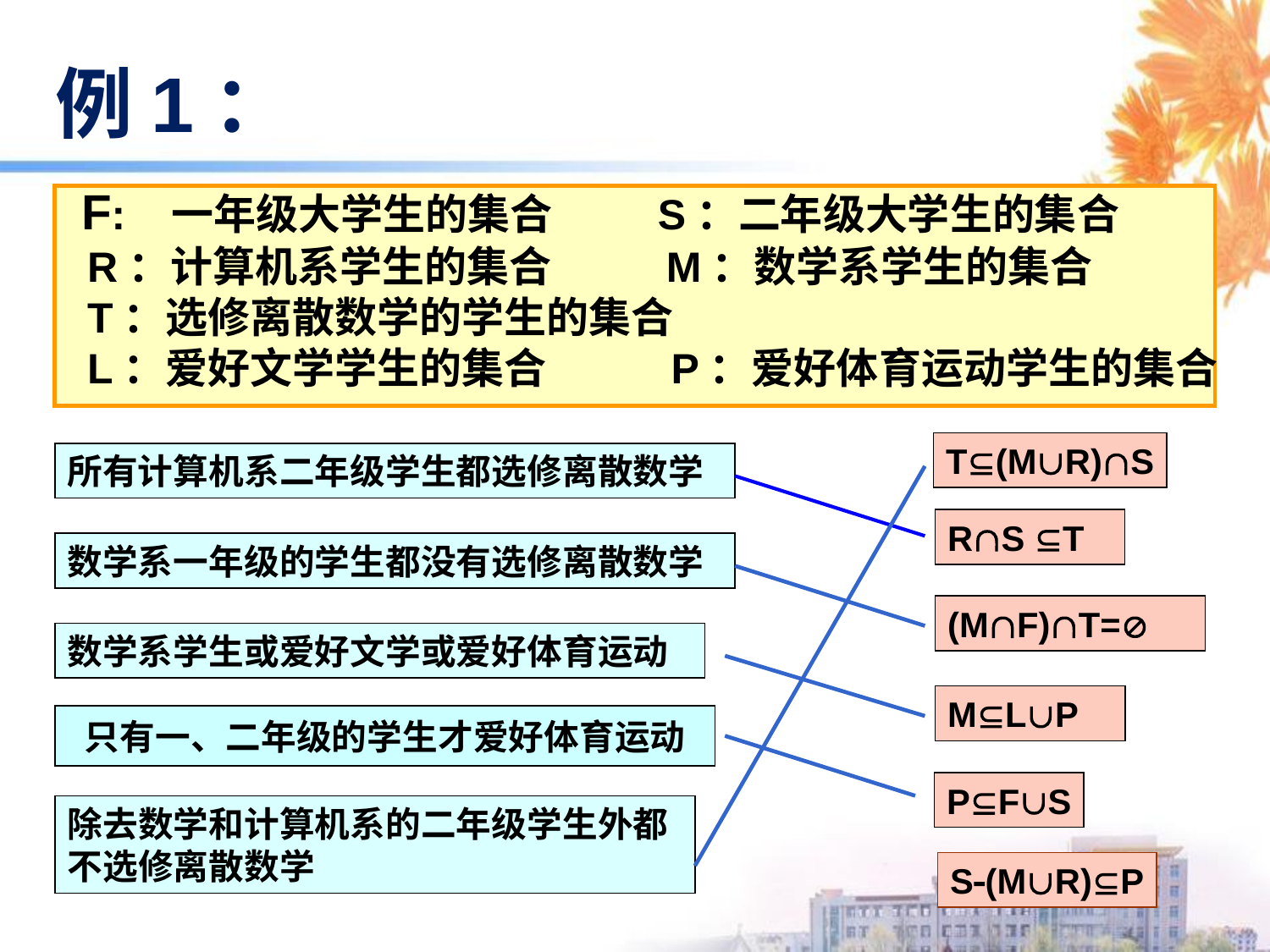

例1：
# F:   一年级大学生的集合          S：二年级大学生的集合 R：计算机系学生的集合           M：数学系学生的集合 T：选修离散数学的学生的集合 L：爱好文学学生的集合            P：爱好体育运动学生的集合

T⊆(M∪R)∩S
所有计算机系二年级学生都选修离散数学

R∩S ⊆T
数学系一年级的学生都没有选修离散数学

(M∩F)∩T=∅
数学系学生或爱好文学或爱好体育运动

M⊆L∪P
只有一、二年级的学生才爱好体育运动

P⊆F∪S
除去数学和计算机系的二年级学生外都不选修离散数学
S−(M∪R)⊆P
21